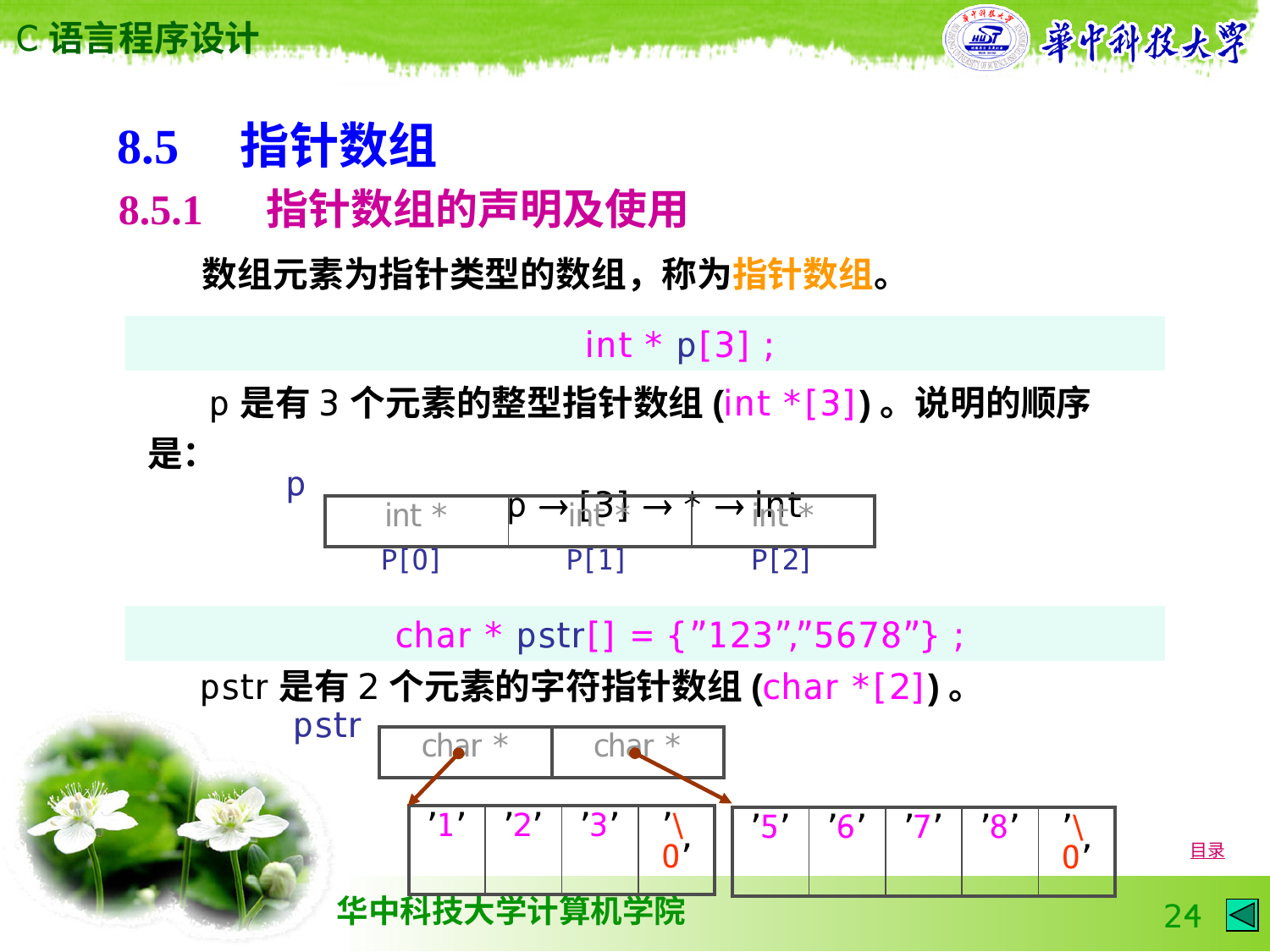

8.5　指针数组
8.5.1 　指针数组的声明及使用
       数组元素为指针类型的数组，称为指针数组。
       int * p[3] ;
      p是有3个元素的整型指针数组(int *[3])。说明的顺序是：
p → [3] → * → int
p
| int \* | int \* | int \* |
| --- | --- | --- |
| P[0] | P[1] | P[2] |
| --- | --- | --- |
       char * pstr[] = {”123”,”5678”} ;
      pstr是有2个元素的字符指针数组(char *[2])。
pstr
| char \* | char \* |
| --- | --- |

| ’1’ | ’2’ | ’3’ | ’\0’ |
| --- | --- | --- | --- |
| ’5’ | ’6’ | ’7’ | ’8’ | ’\0’ |
| --- | --- | --- | --- | --- |
目录
24